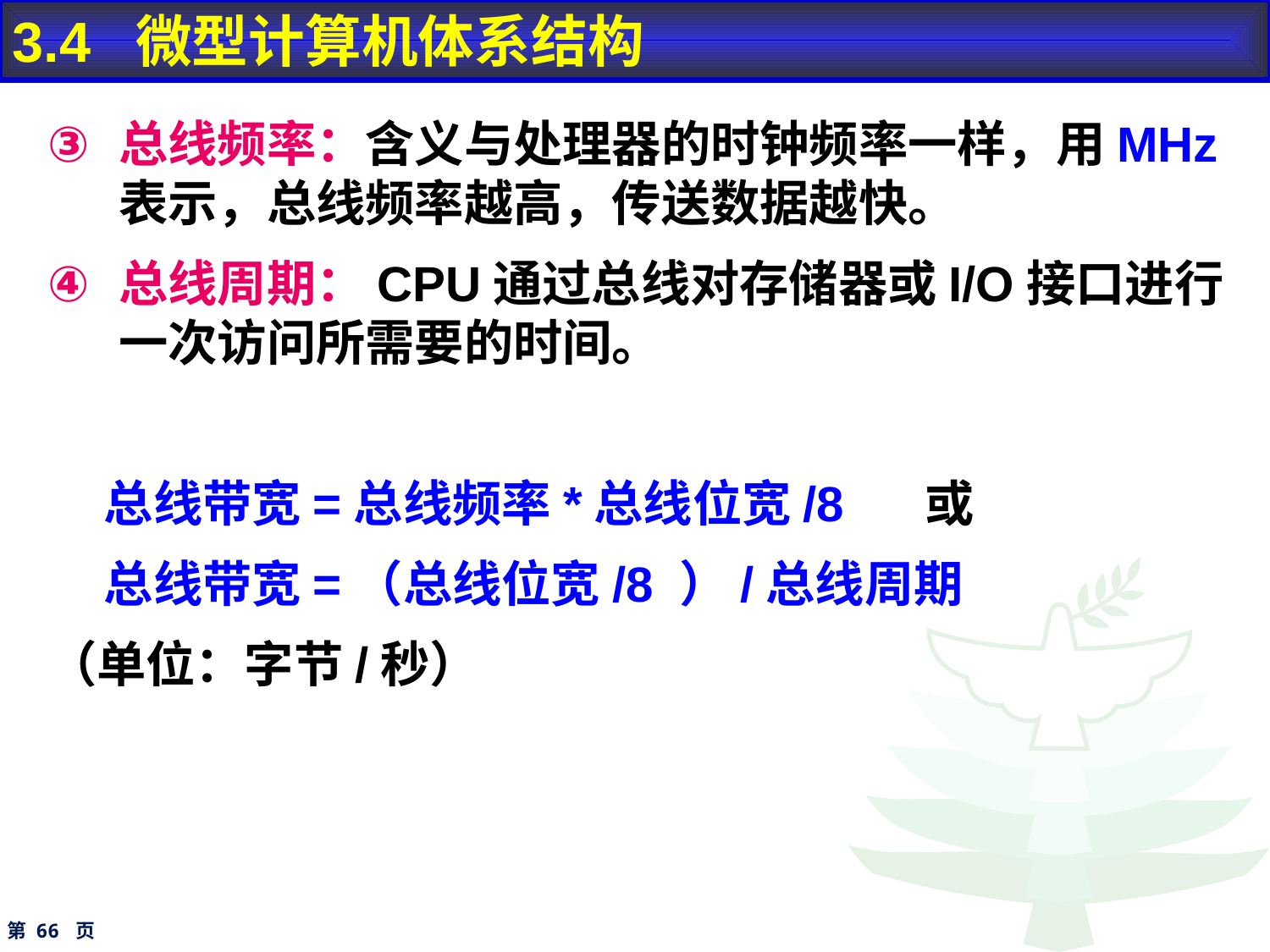

3.4  微型计算机体系结构
总线频率：含义与处理器的时钟频率一样，用MHz表示，总线频率越高，传送数据越快。
总线周期：CPU通过总线对存储器或I/O接口进行一次访问所需要的时间。

    总线带宽=总线频率*总线位宽/8     或
    总线带宽=（总线位宽/8 ）/总线周期
（单位：字节/秒）